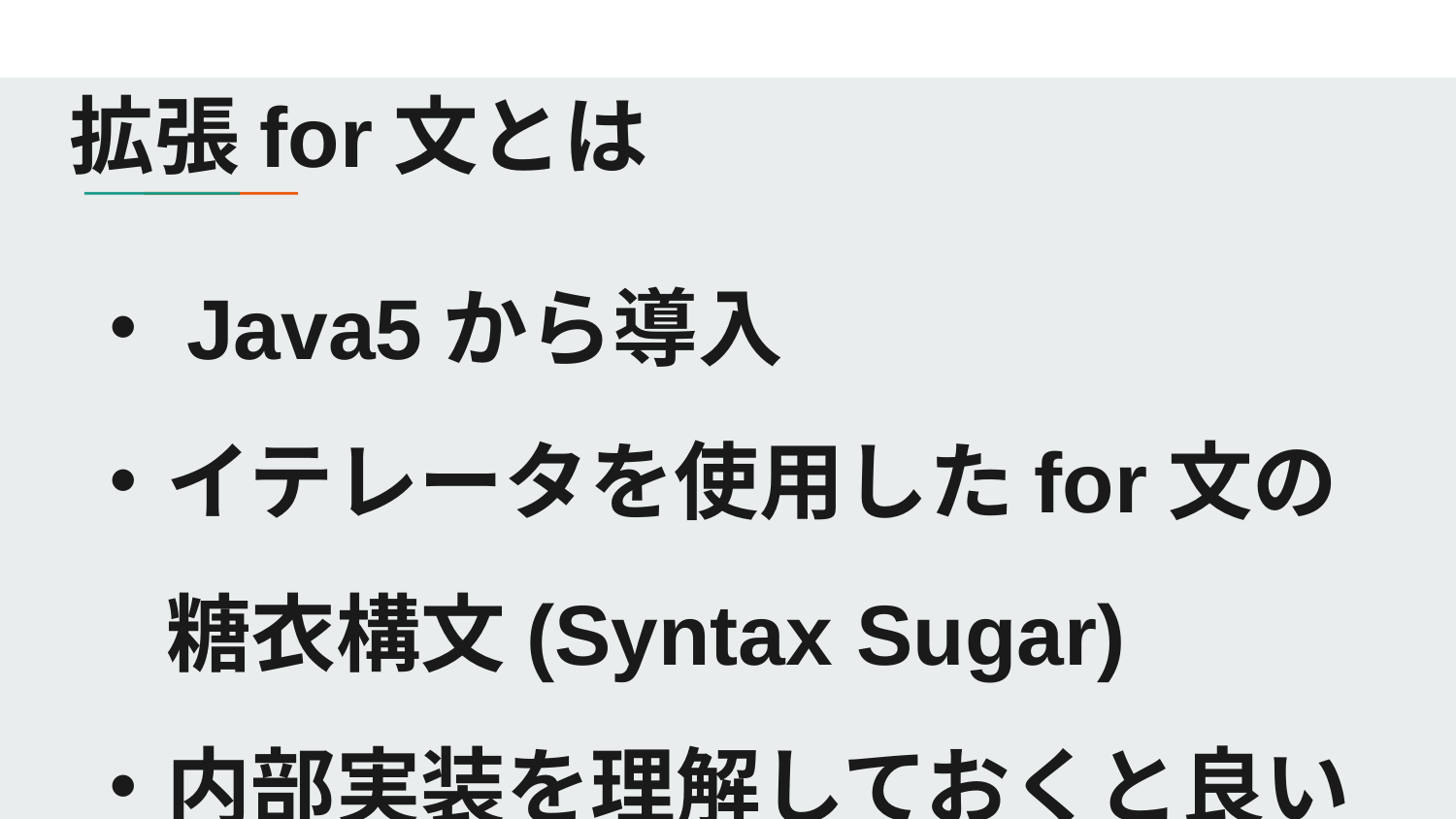

# 拡張for文とは
・Java5から導入
・イテレータを使用したfor文の
　糖衣構文(Syntax Sugar)
・内部実装を理解しておくと良い